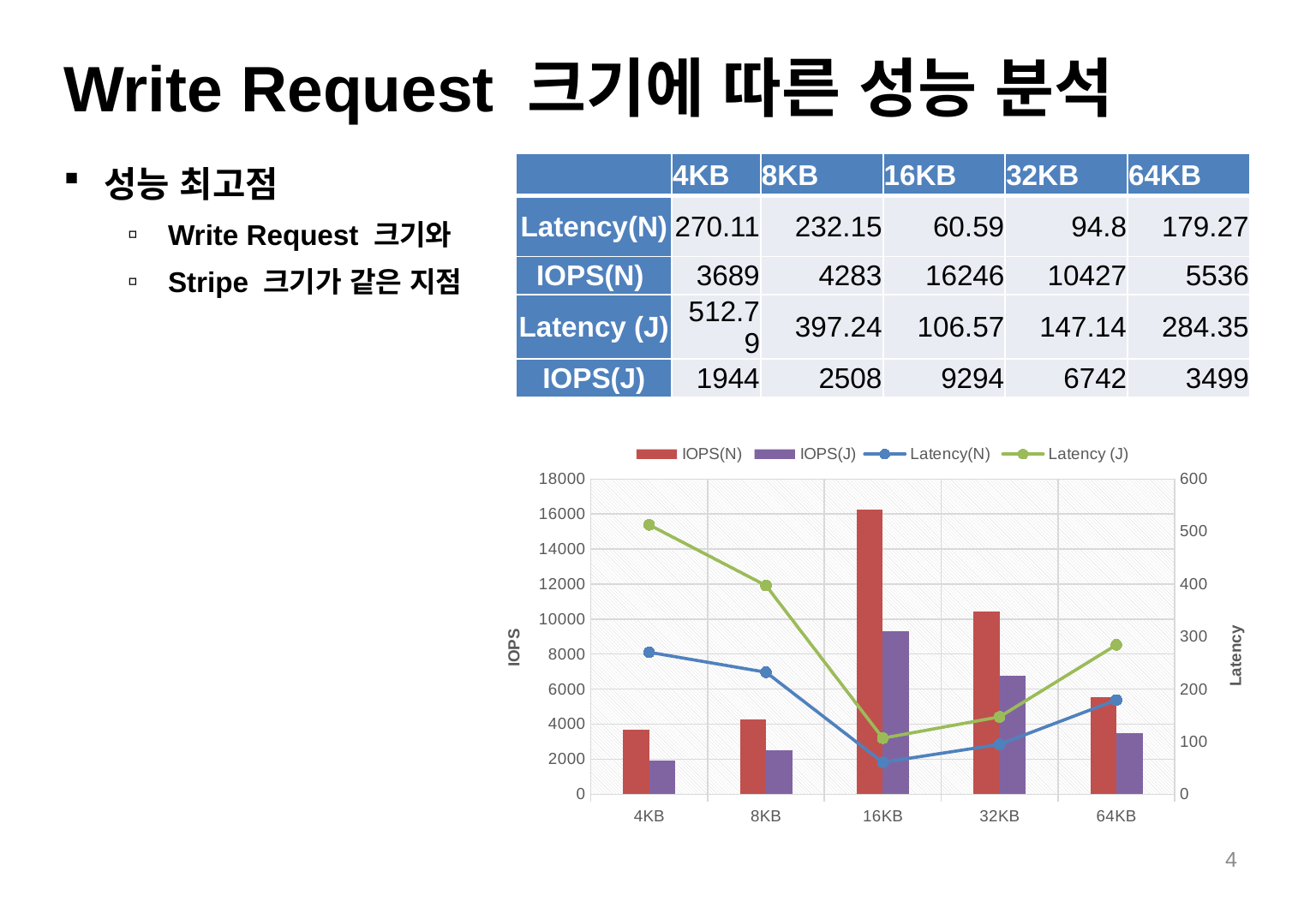

# Write Request 크기에 따른 성능 분석
성능 최고점
Write Request 크기와
Stripe 크기가 같은 지점
|  | 4KB | 8KB | 16KB | 32KB | 64KB |
| --- | --- | --- | --- | --- | --- |
| Latency(N) | 270.11 | 232.15 | 60.59 | 94.8 | 179.27 |
| IOPS(N) | 3689 | 4283 | 16246 | 10427 | 5536 |
| Latency (J) | 512.79 | 397.24 | 106.57 | 147.14 | 284.35 |
| IOPS(J) | 1944 | 2508 | 9294 | 6742 | 3499 |

### Chart

| Category | IOPS(N)  | IOPS(J) | Latency(N)  | Latency (J) |
|---|---|---|---|---|
| 4KB | 3689.0 | 1944.0 | 270.11 | 512.79 |
| 8KB | 4283.0 | 2508.0 | 232.15 | 397.24 |
| 16KB | 16246.0 | 9294.0 | 60.59 | 106.57 |
| 32KB | 10427.0 | 6742.0 | 94.8 | 147.14 |
| 64KB | 5536.0 | 3499.0 | 179.27 | 284.35 |
4